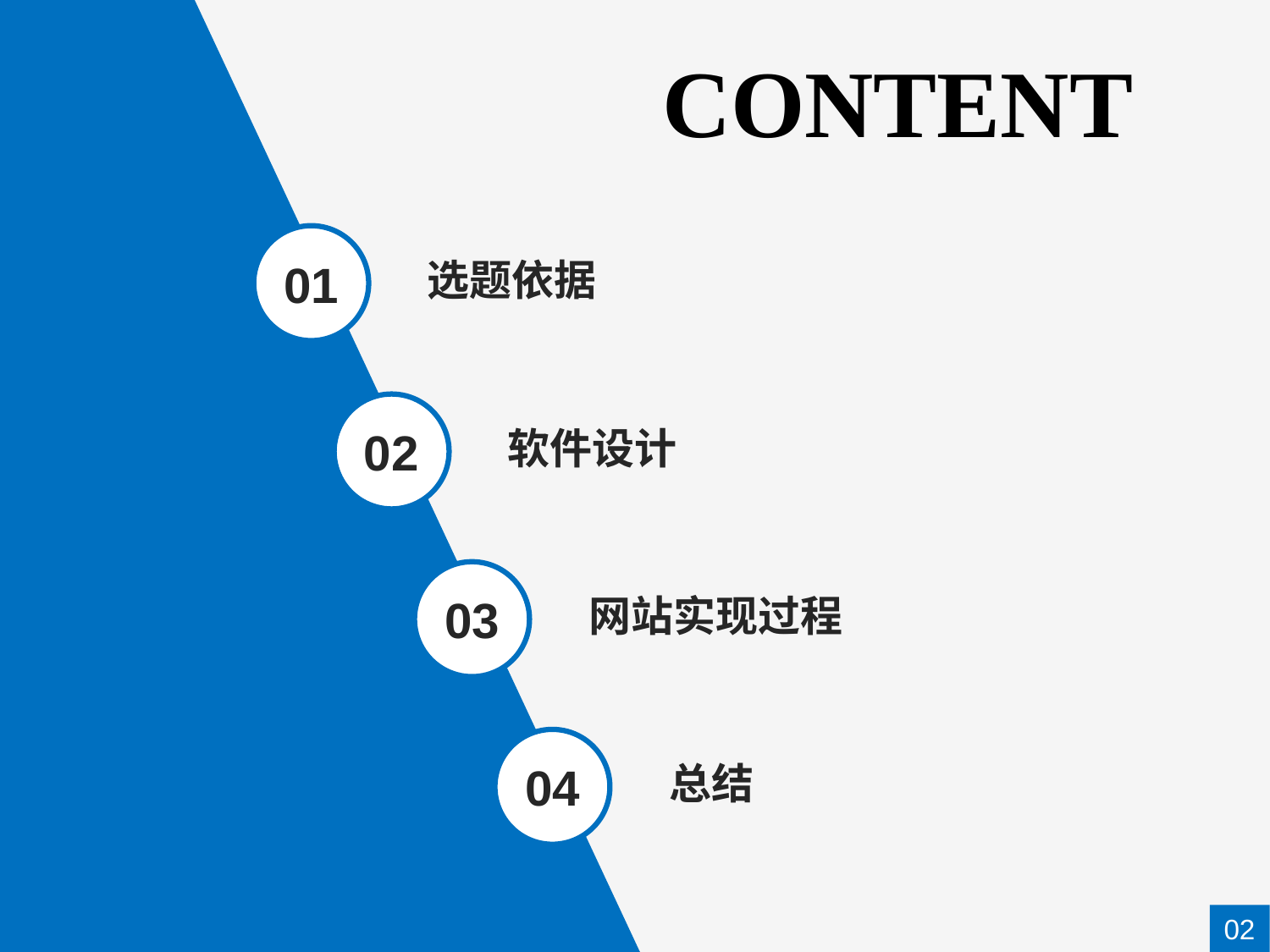

CONTENT

01
选题依据

02
软件设计

03
网站实现过程

04
总结
02